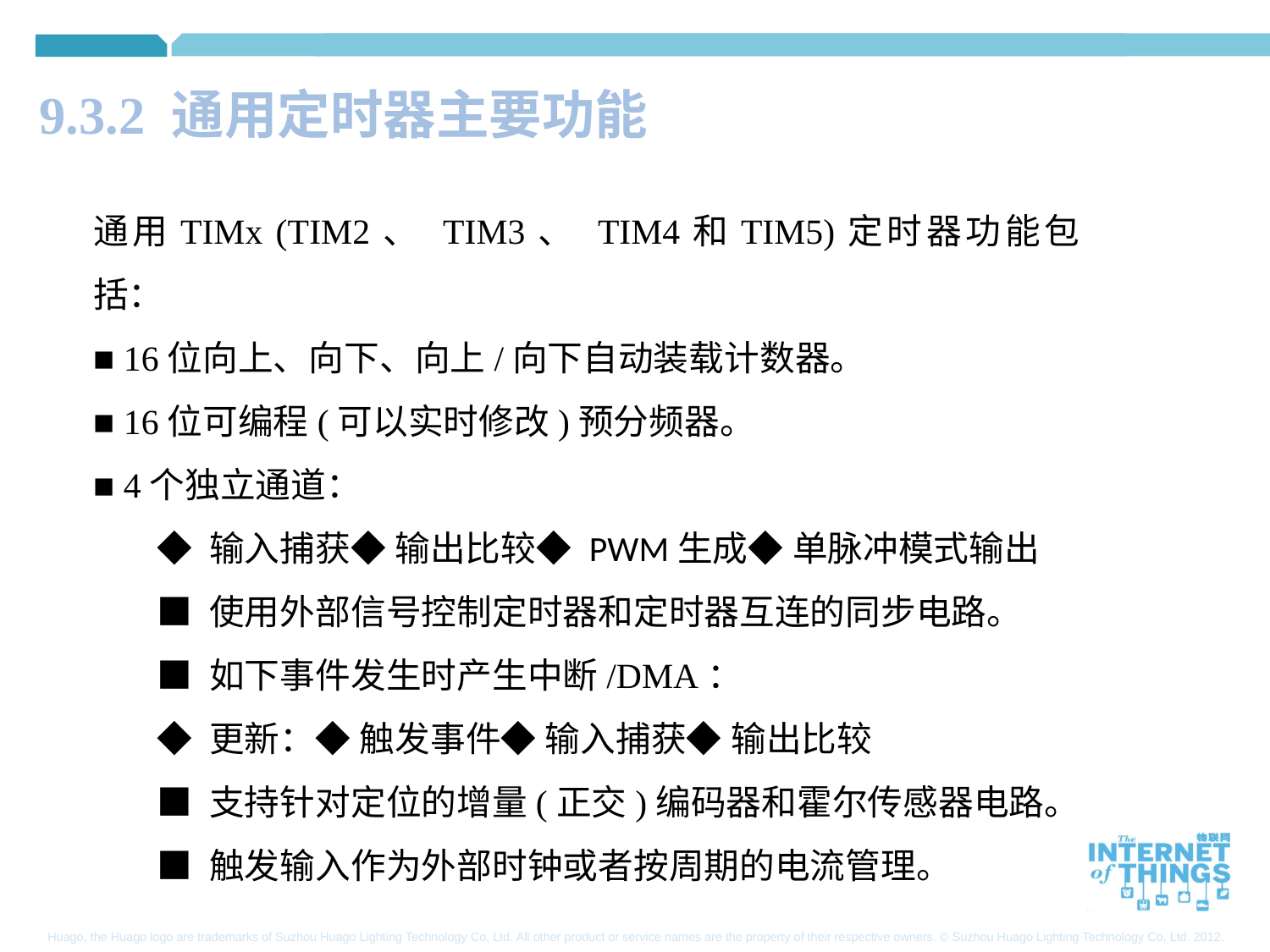

9.3.2 通用定时器主要功能
通用TIMx (TIM2、 TIM3、 TIM4和TIM5)定时器功能包括：
■ 16位向上、向下、向上/向下自动装载计数器。
■ 16位可编程(可以实时修改)预分频器。
■ 4个独立通道：
◆ 输入捕获◆ 输出比较◆ PWM生成◆ 单脉冲模式输出
■ 使用外部信号控制定时器和定时器互连的同步电路。
■ 如下事件发生时产生中断/DMA：
◆ 更新：◆ 触发事件◆ 输入捕获◆ 输出比较
■ 支持针对定位的增量(正交)编码器和霍尔传感器电路。
■ 触发输入作为外部时钟或者按周期的电流管理。